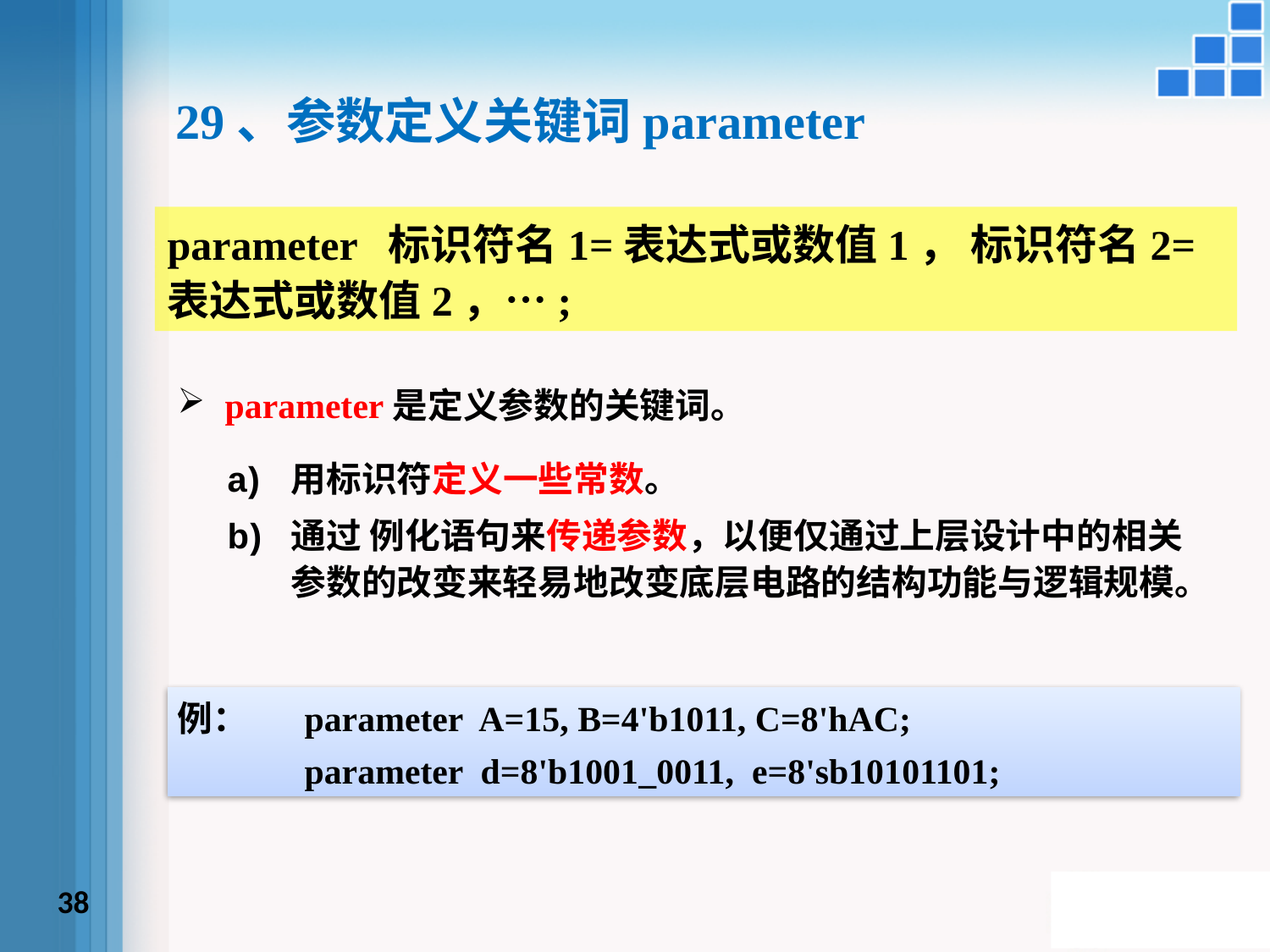

29、参数定义关键词parameter
parameter  标识符名1=表达式或数值1， 标识符名2=表达式或数值2，…;
parameter是定义参数的关键词。

例：	parameter  A=15, B=4'b1011, C=8'hAC;
	parameter  d=8'b1001_0011,  e=8'sb10101101;
用标识符定义一些常数。
通过 例化语句来传递参数，以便仅通过上层设计中的相关参数的改变来轻易地改变底层电路的结构功能与逻辑规模。

38